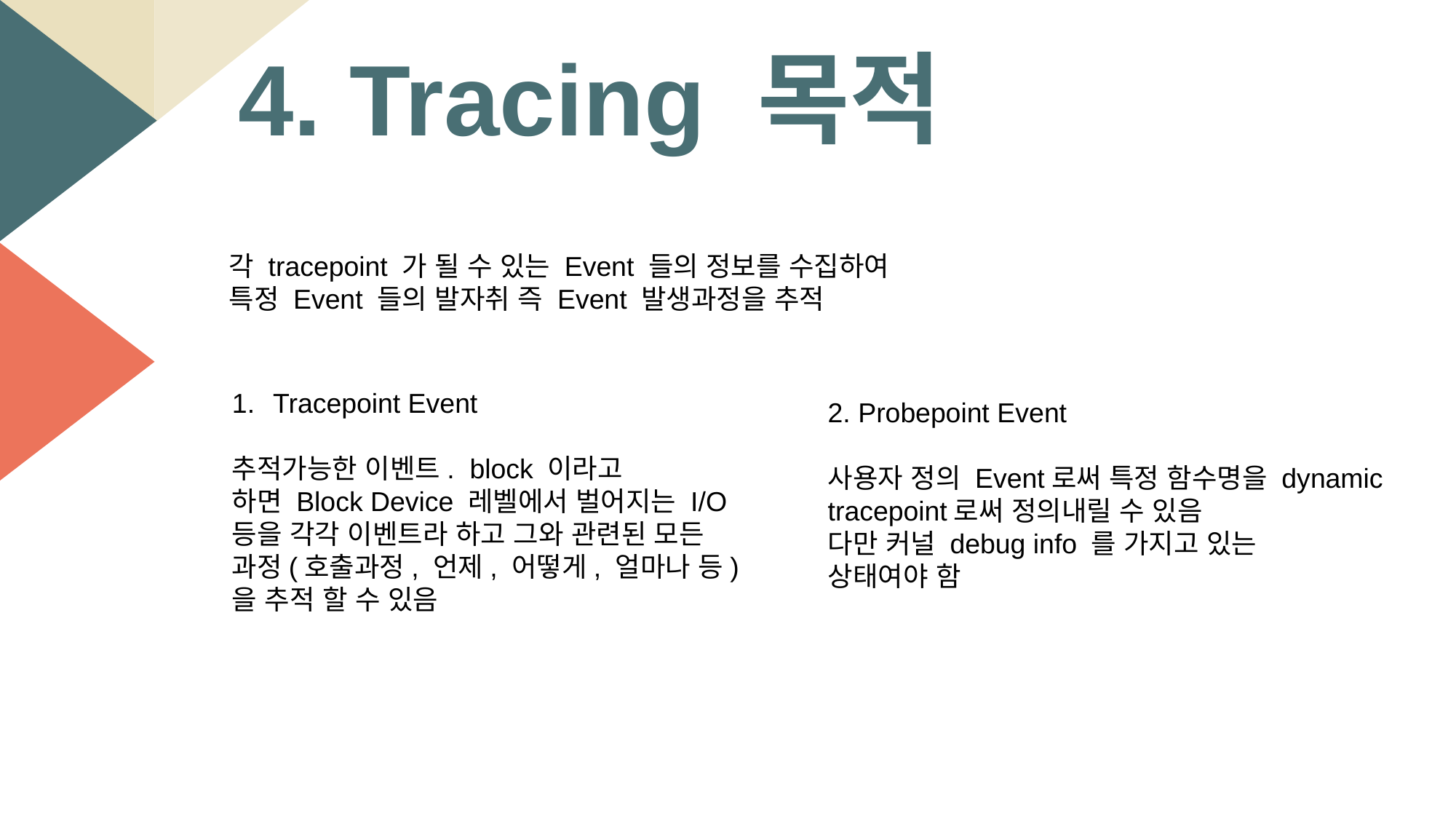

4. Tracing 목적
각 tracepoint 가 될 수 있는 Event 들의 정보를 수집하여 특정 Event 들의 발자취 즉 Event 발생과정을 추적
Tracepoint Event

추적가능한 이벤트.  block 이라고
하면 Block Device 레벨에서 벌어지는 I/O등을 각각 이벤트라 하고 그와 관련된 모든 과정(호출과정, 언제, 어떻게, 얼마나 등)을 추적 할 수 있음
2. Probepoint Event

사용자 정의 Event로써 특정 함수명을 dynamic tracepoint로써 정의내릴 수 있음
다만 커널 debug info 를 가지고 있는
상태여야 함